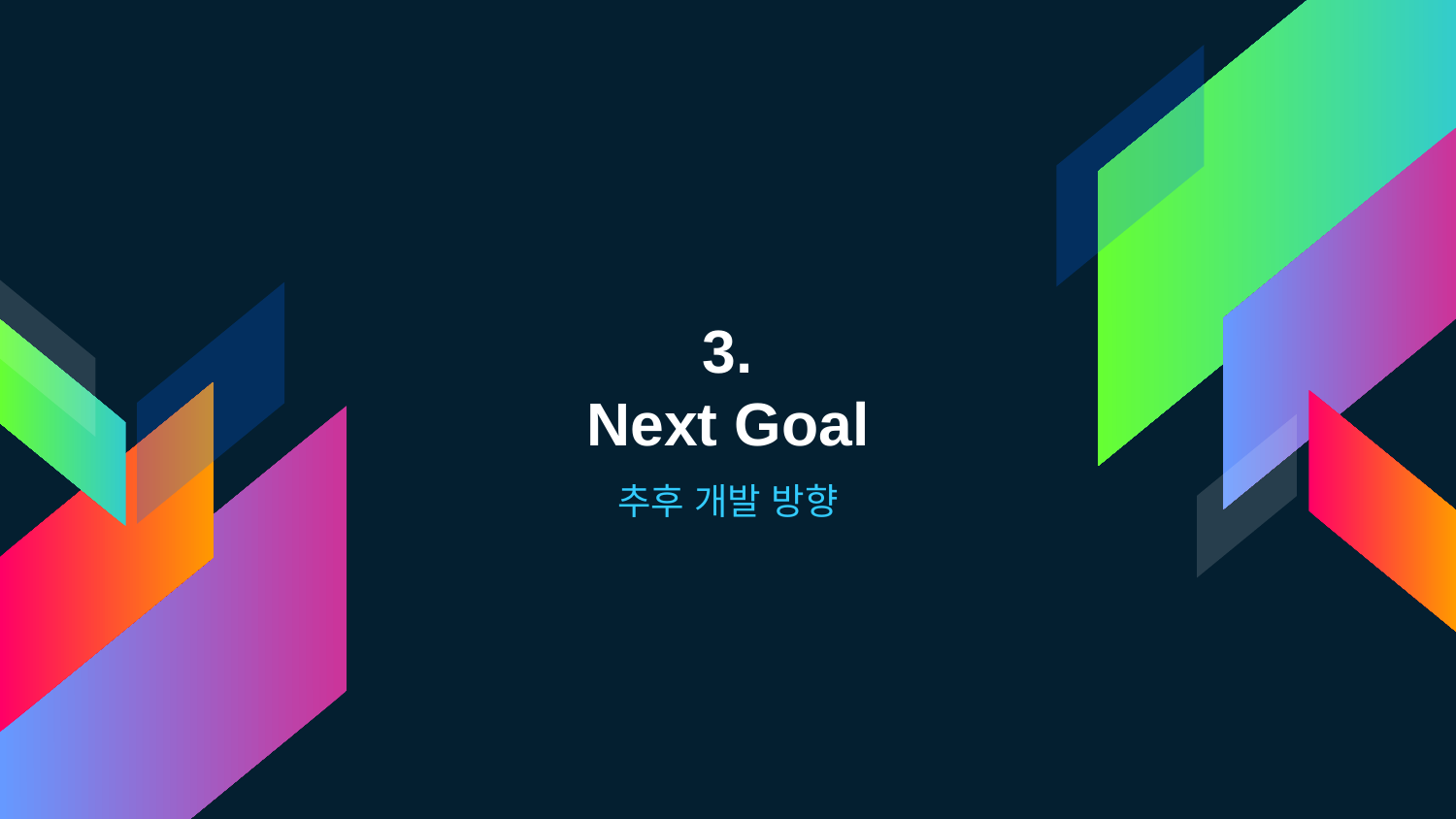

# 3.
Next Goal
추후 개발 방향